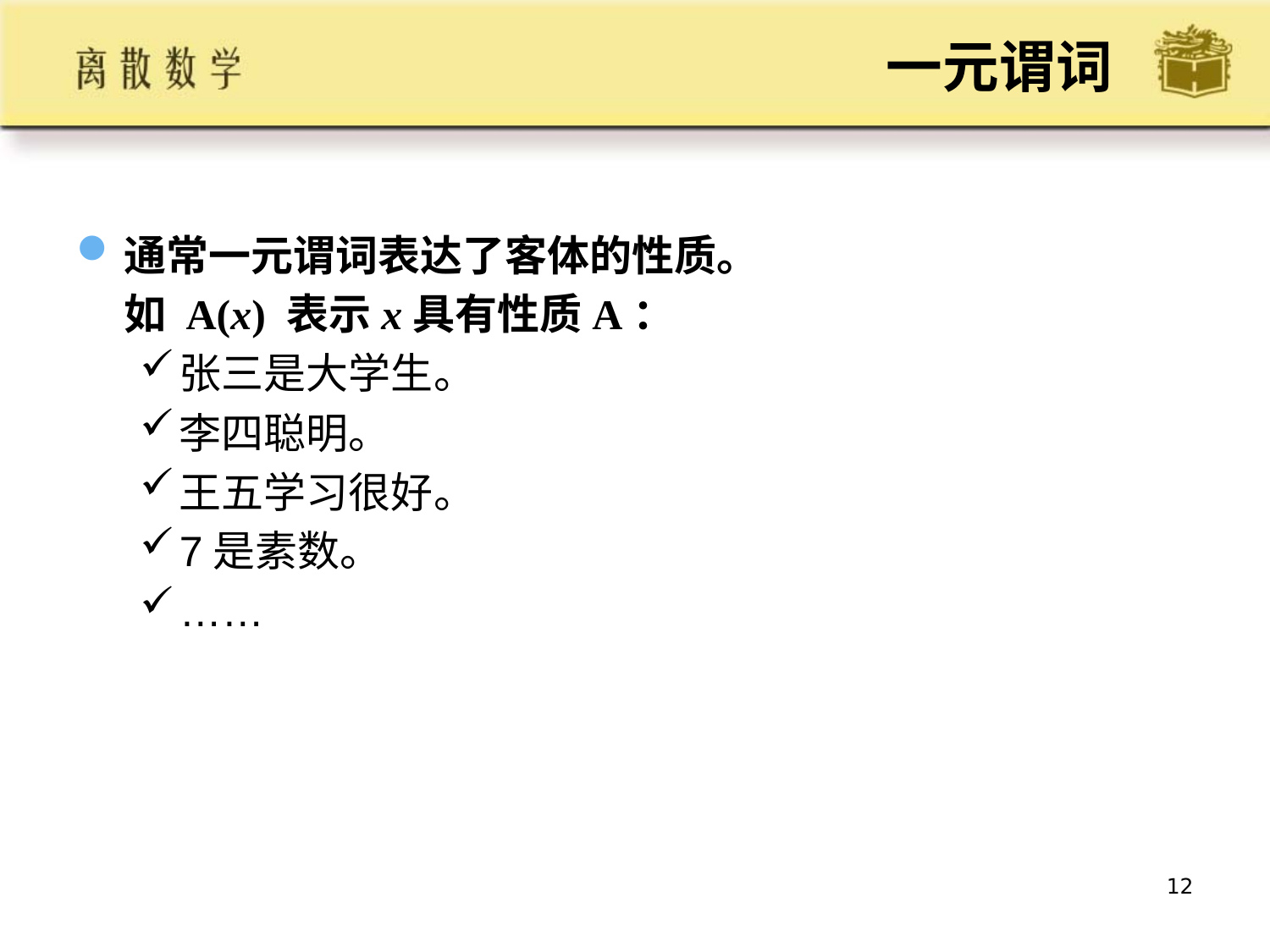

# 一元谓词
通常一元谓词表达了客体的性质。
	如 A(x) 表示x具有性质A：
张三是大学生。
李四聪明。
王五学习很好。
7是素数。
……
12